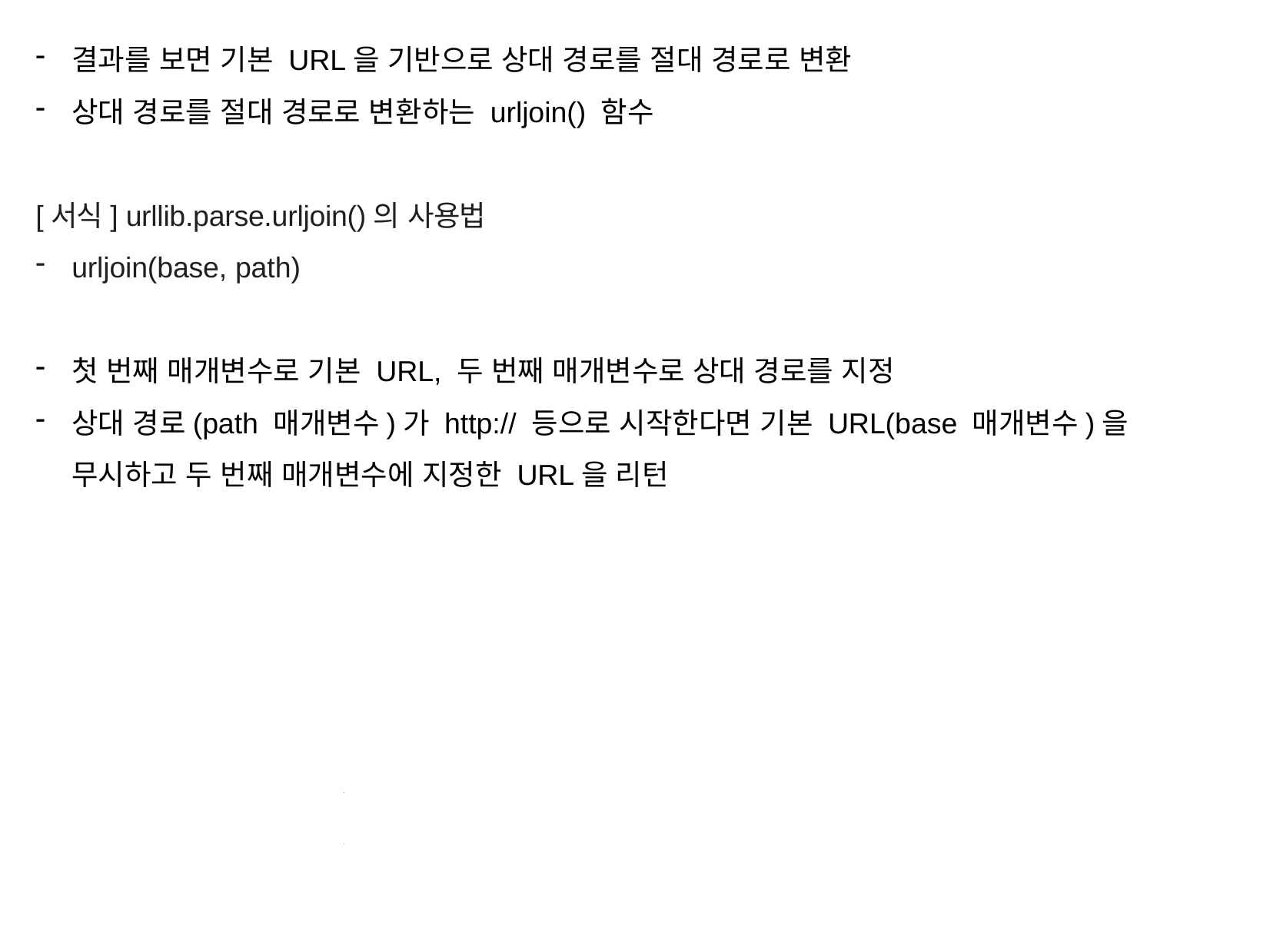

결과를 보면 기본 URL을 기반으로 상대 경로를 절대 경로로 변환
상대 경로를 절대 경로로 변환하는 urljoin() 함수

[서식] urllib.parse.urljoin()의 사용법
urljoin(base, path)

첫 번째 매개변수로 기본 URL, 두 번째 매개변수로 상대 경로를 지정
상대 경로(path 매개변수)가 http:// 등으로 시작한다면 기본 URL(base 매개변수)을 무시하고 두 번째 매개변수에 지정한 URL을 리턴